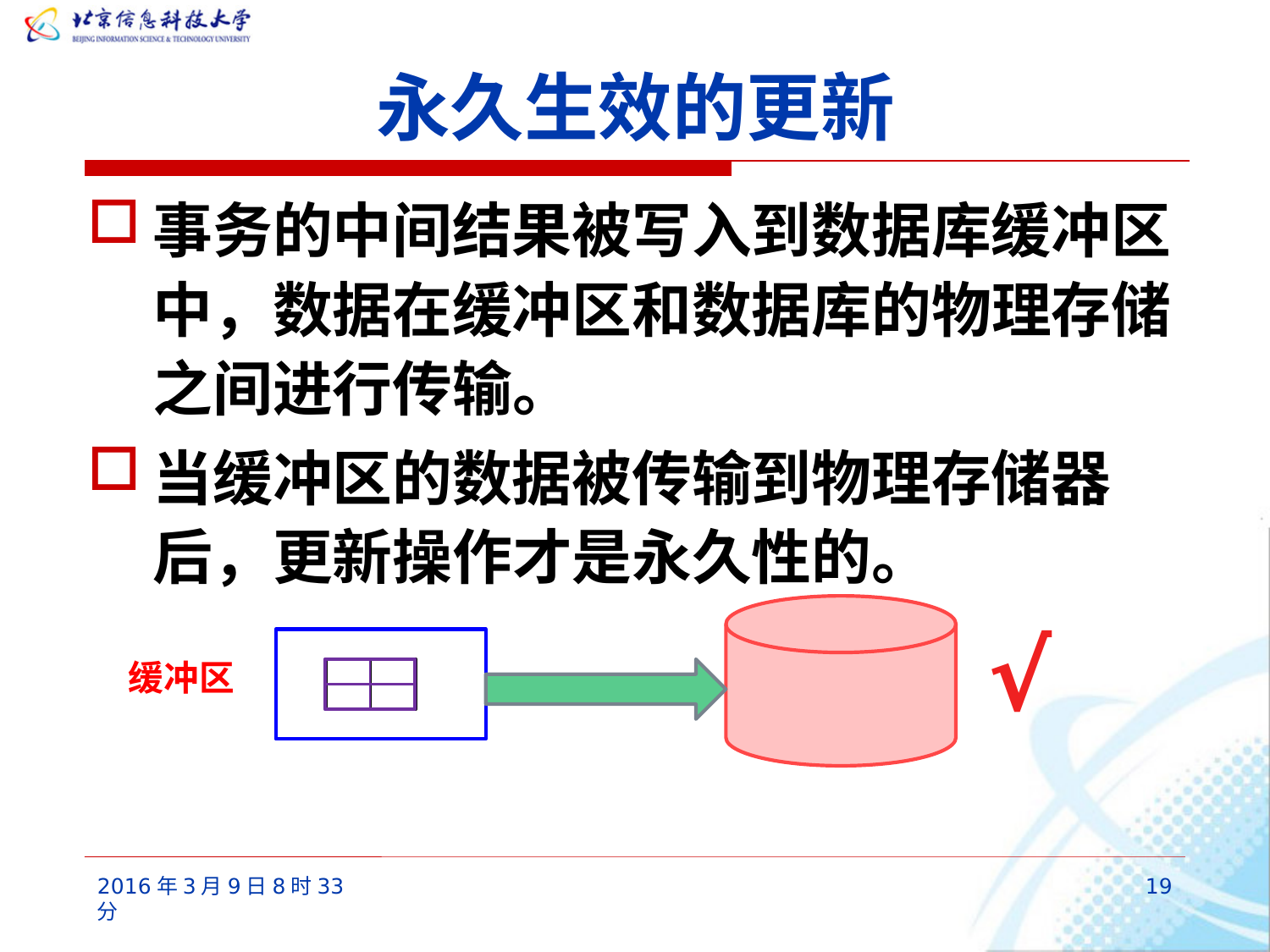

# 永久生效的更新
事务的中间结果被写入到数据库缓冲区中，数据在缓冲区和数据库的物理存储之间进行传输。
当缓冲区的数据被传输到物理存储器后，更新操作才是永久性的。

√

缓冲区

2016年3月9日8时33分
19